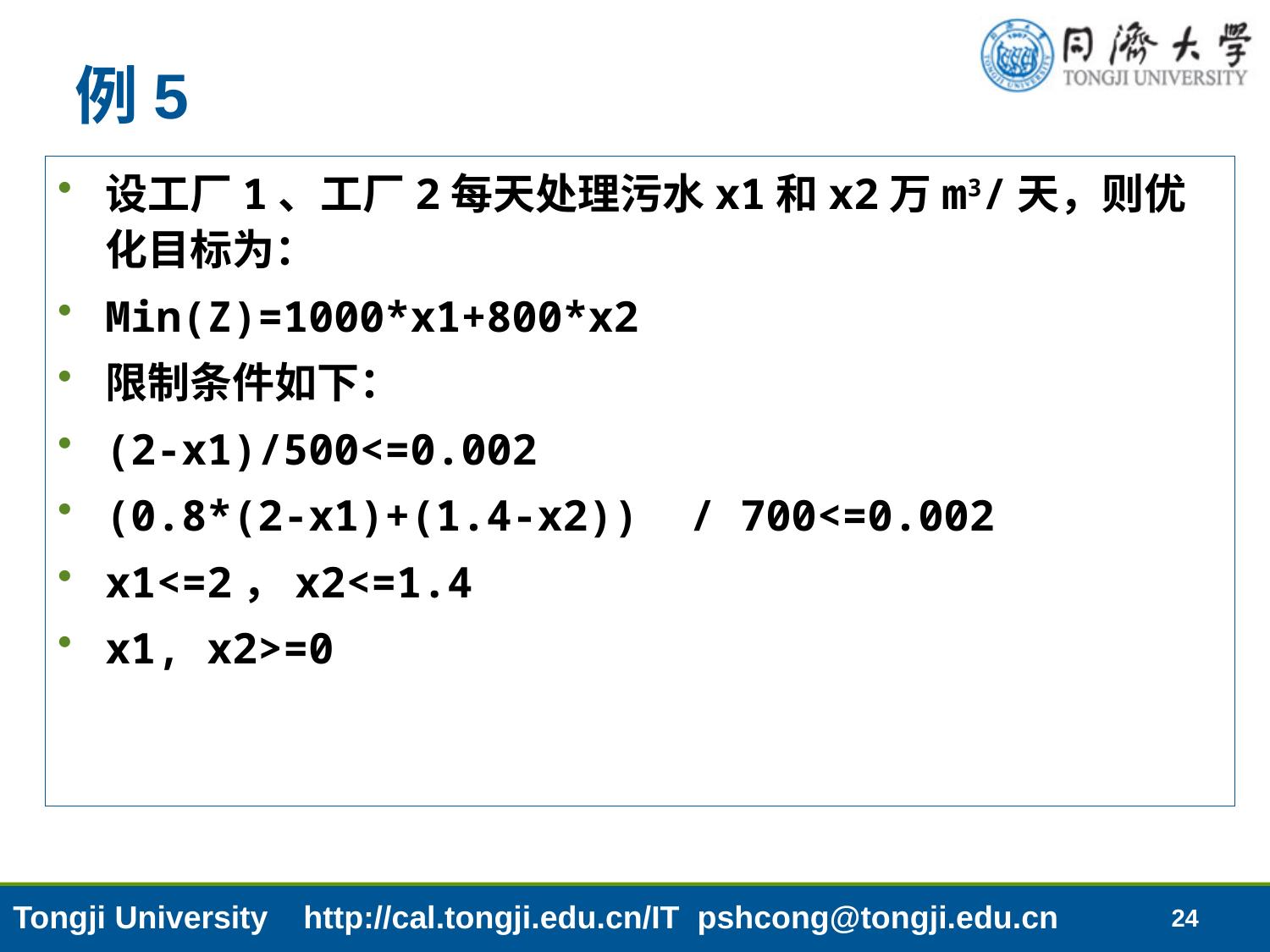

# 例5
设工厂1、工厂2每天处理污水x1和x2万m3/天，则优化目标为：
Min(Z)=1000*x1+800*x2
限制条件如下：
(2-x1)/500<=0.002
(0.8*(2-x1)+(1.4-x2))  / 700<=0.002
x1<=2，x2<=1.4
x1, x2>=0